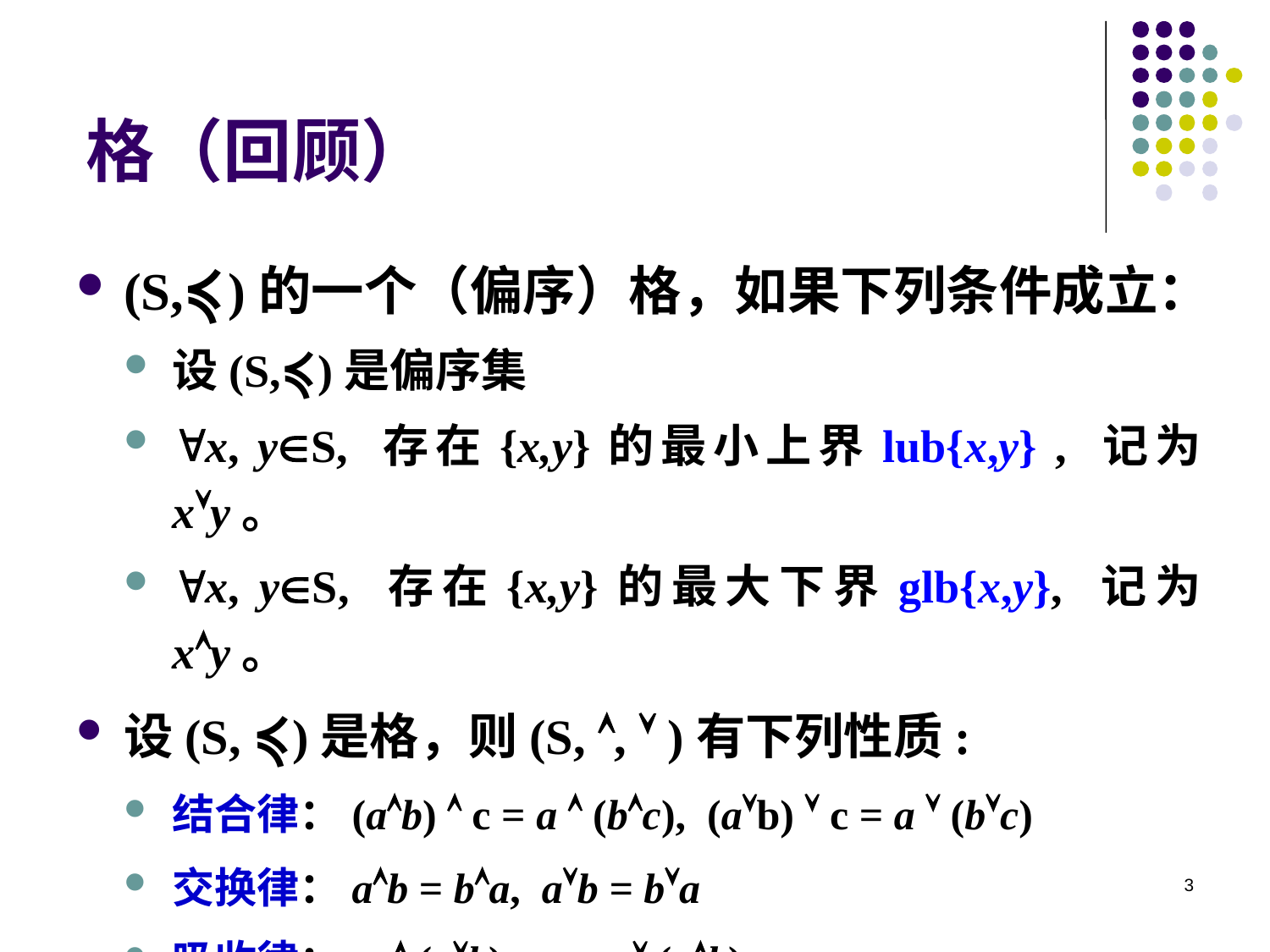

# 格（回顾）
(S,≼)的一个（偏序）格，如果下列条件成立：
设(S,≼)是偏序集
∀x, y∈S, 存在{x,y}的最小上界lub{x,y} , 记为x∨y。
∀x, y∈S, 存在{x,y}的最大下界glb{x,y}, 记为x∧y。
设(S, ≼)是格，则(S, ∧, ∨ )有下列性质:
结合律：(a∧b) ∧ c = a ∧ (b∧c),  (a∨b) ∨ c = a ∨ (b∨c)
交换律：a∧b = b∧a,  a∨b = b∨a
吸收律： a ∧ (a∨b) = a,  a ∨ (a∧b)=a
3